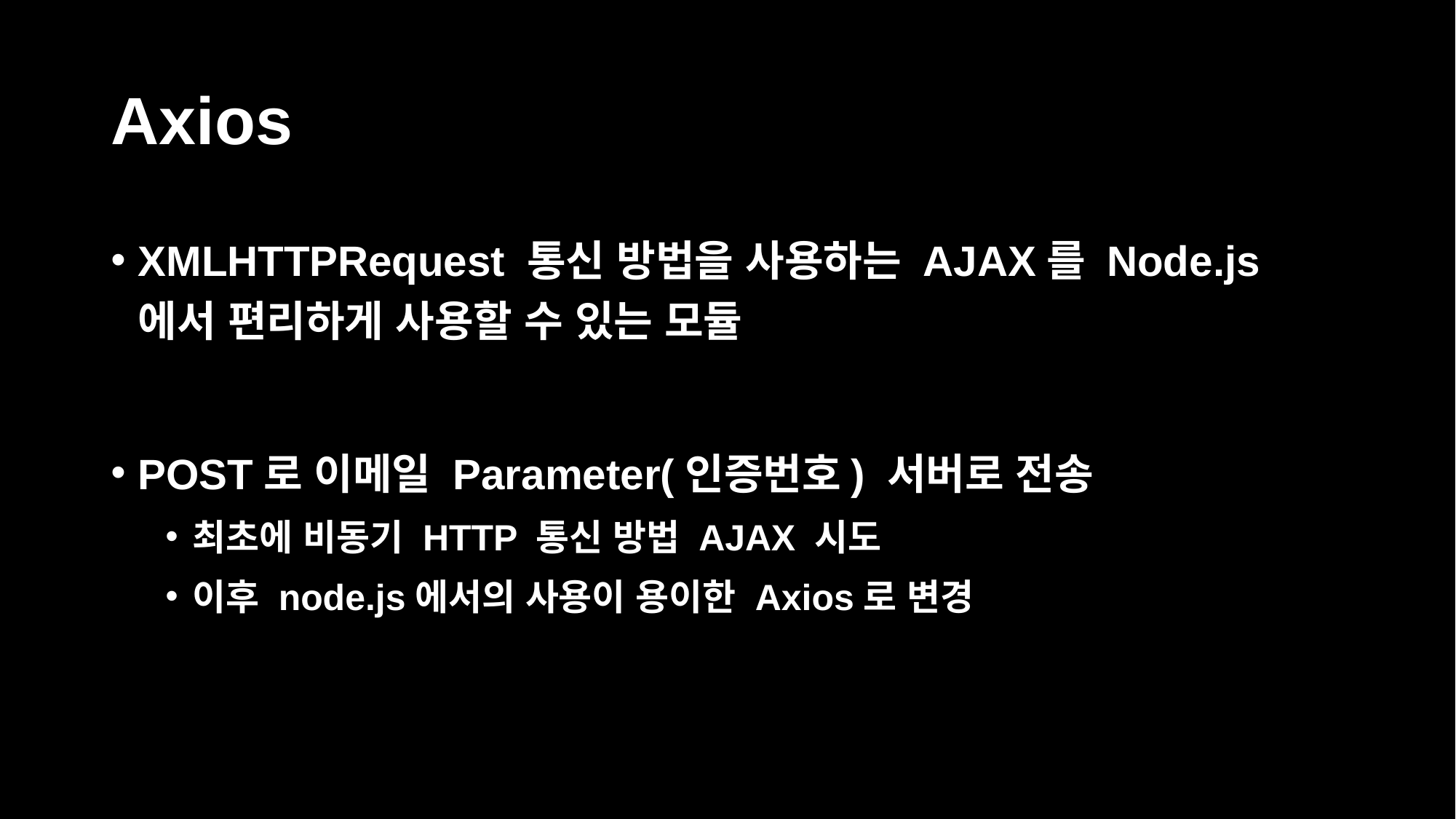

# Axios
XMLHTTPRequest 통신 방법을 사용하는 AJAX를 Node.js에서 편리하게 사용할 수 있는 모듈

POST로 이메일 Parameter(인증번호) 서버로 전송
최초에 비동기 HTTP 통신 방법 AJAX 시도
이후 node.js에서의 사용이 용이한 Axios로 변경